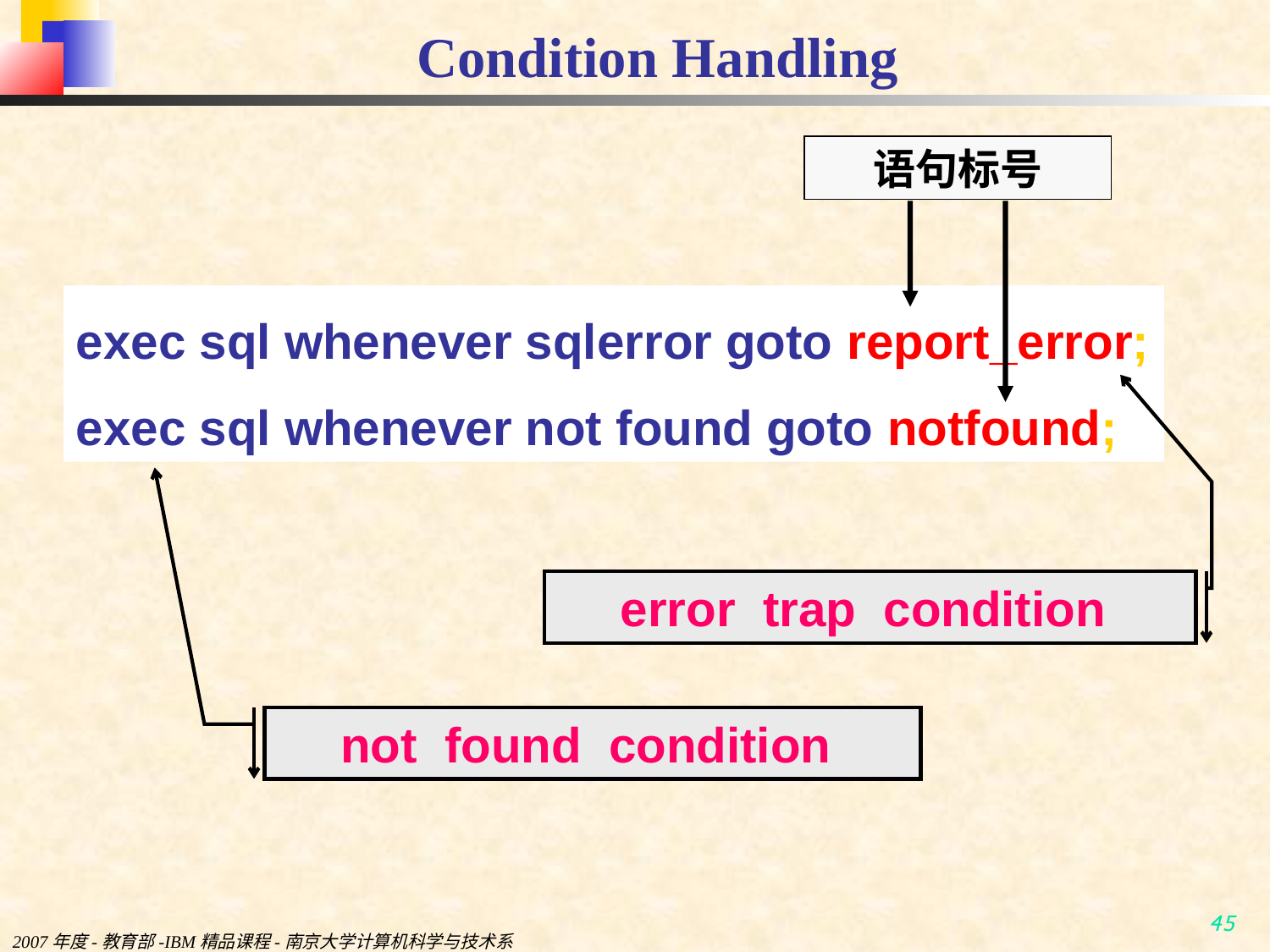

# Condition Handling
语句标号

exec sql whenever sqlerror goto report_error;
exec sql whenever not found goto notfound;
error  trap  condition
not  found  condition
45
2007年度-教育部-IBM精品课程-南京大学计算机科学与技术系